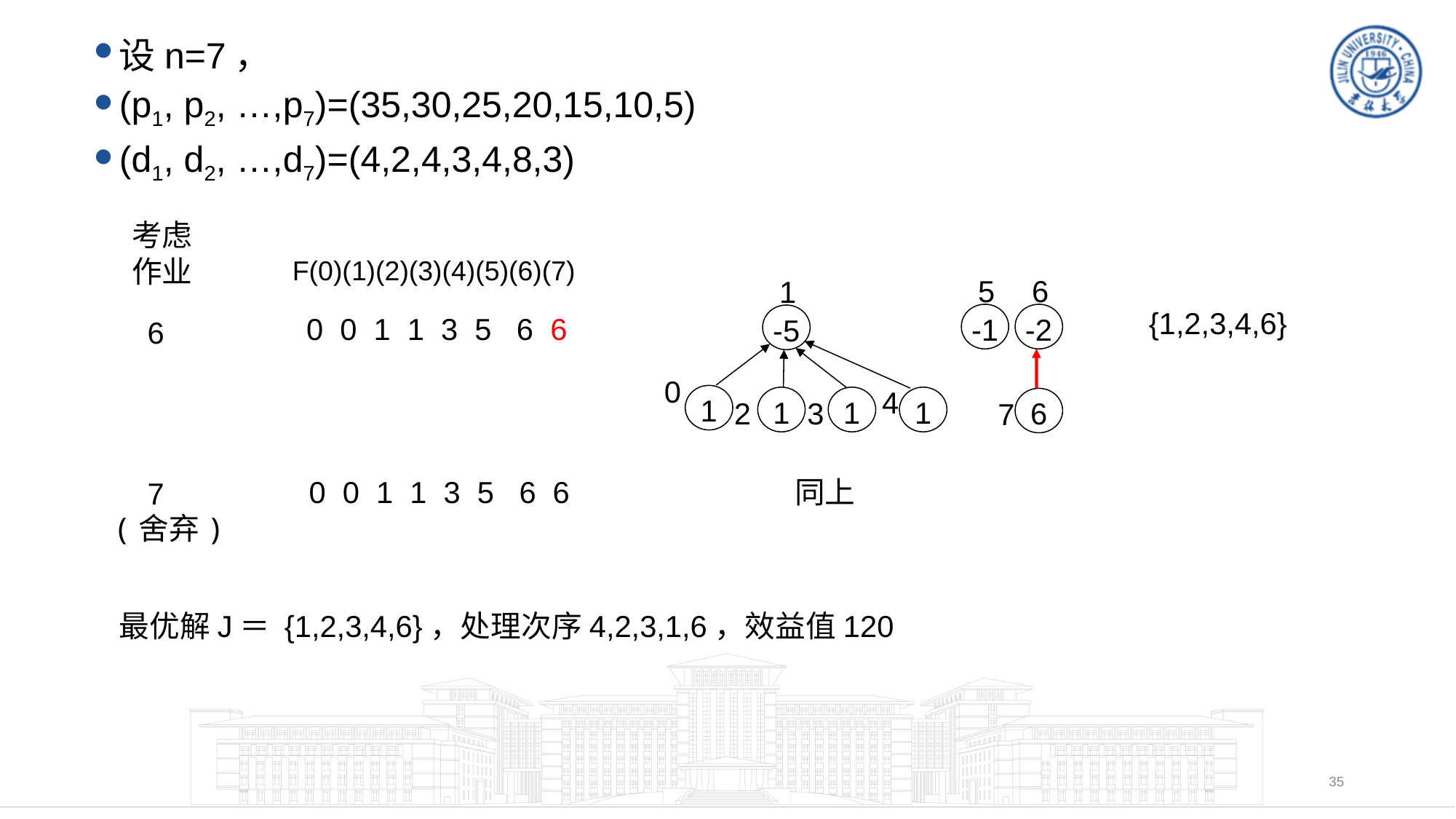

设n=7，
(p1, p2, …,p7)=(35,30,25,20,15,10,5)
(d1, d2, …,d7)=(4,2,4,3,4,8,3)
考虑
作业
F(0)(1)(2)(3)(4)(5)(6)(7)
5
-1
6
-2
1
-5

0
1
4
1
2
1
1
6
7
3
{1,2,3,4,6}
0  0  1  1  3  5   6  6
6
0  0  1  1  3  5   6  6                          同上
7
(舍弃)
最优解J＝ {1,2,3,4,6}，处理次序4,2,3,1,6，效益值120
35